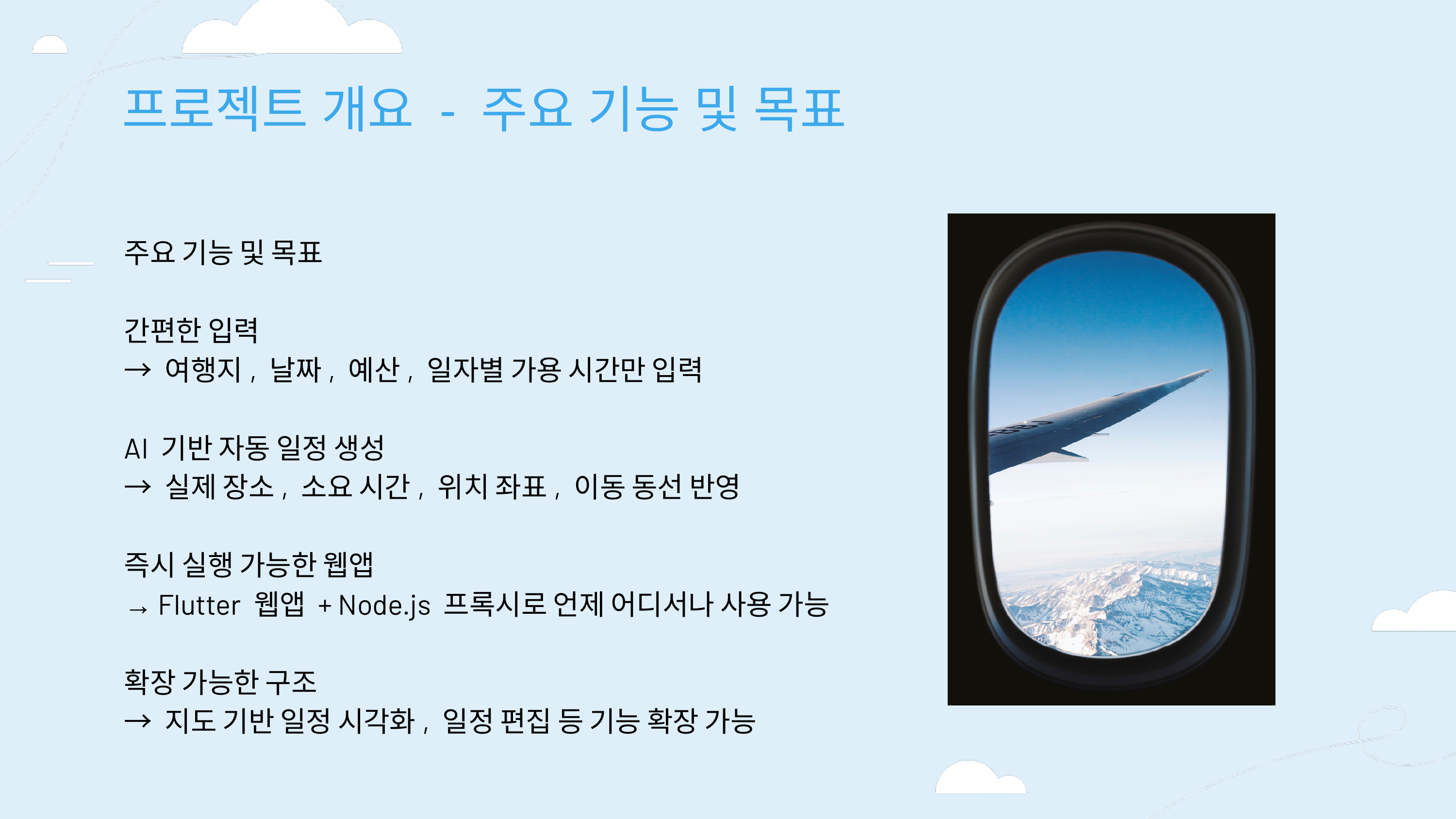

프로젝트 개요 - 주요 기능 및 목표

주요 기능 및 목표

간편한 입력
→ 여행지, 날짜, 예산, 일자별 가용 시간만 입력

AI 기반 자동 일정 생성
→ 실제 장소, 소요 시간, 위치 좌표, 이동 동선 반영

즉시 실행 가능한 웹앱
→ Flutter 웹앱 + Node.js 프록시로 언제 어디서나 사용 가능

확장 가능한 구조
→ 지도 기반 일정 시각화, 일정 편집 등 기능 확장 가능